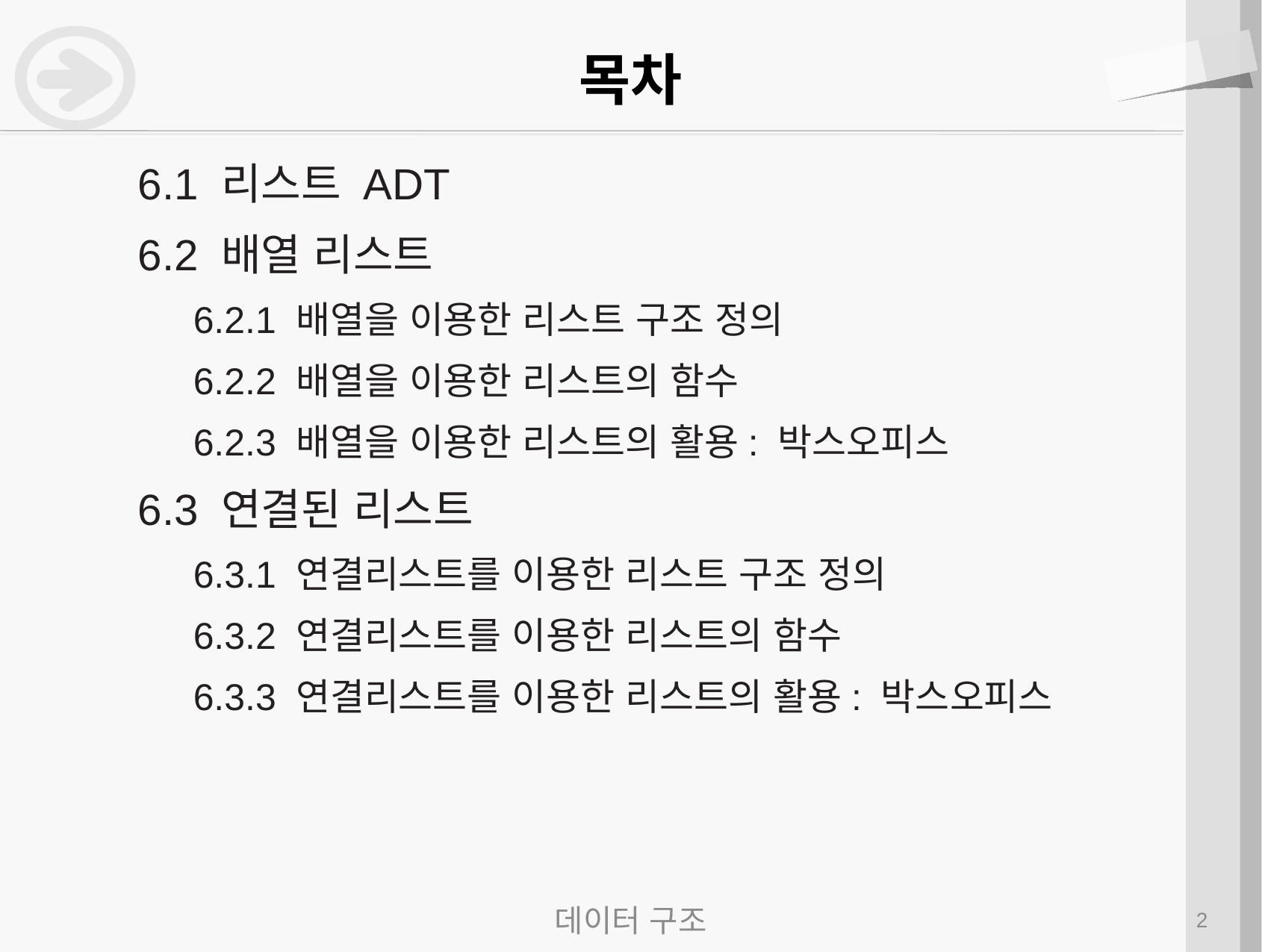

# 목차
6.1 리스트 ADT
6.2 배열 리스트
6.2.1 배열을 이용한 리스트 구조 정의
6.2.2 배열을 이용한 리스트의 함수
6.2.3 배열을 이용한 리스트의 활용: 박스오피스
6.3 연결된 리스트
6.3.1 연결리스트를 이용한 리스트 구조 정의
6.3.2 연결리스트를 이용한 리스트의 함수
6.3.3 연결리스트를 이용한 리스트의 활용: 박스오피스
데이터 구조
2